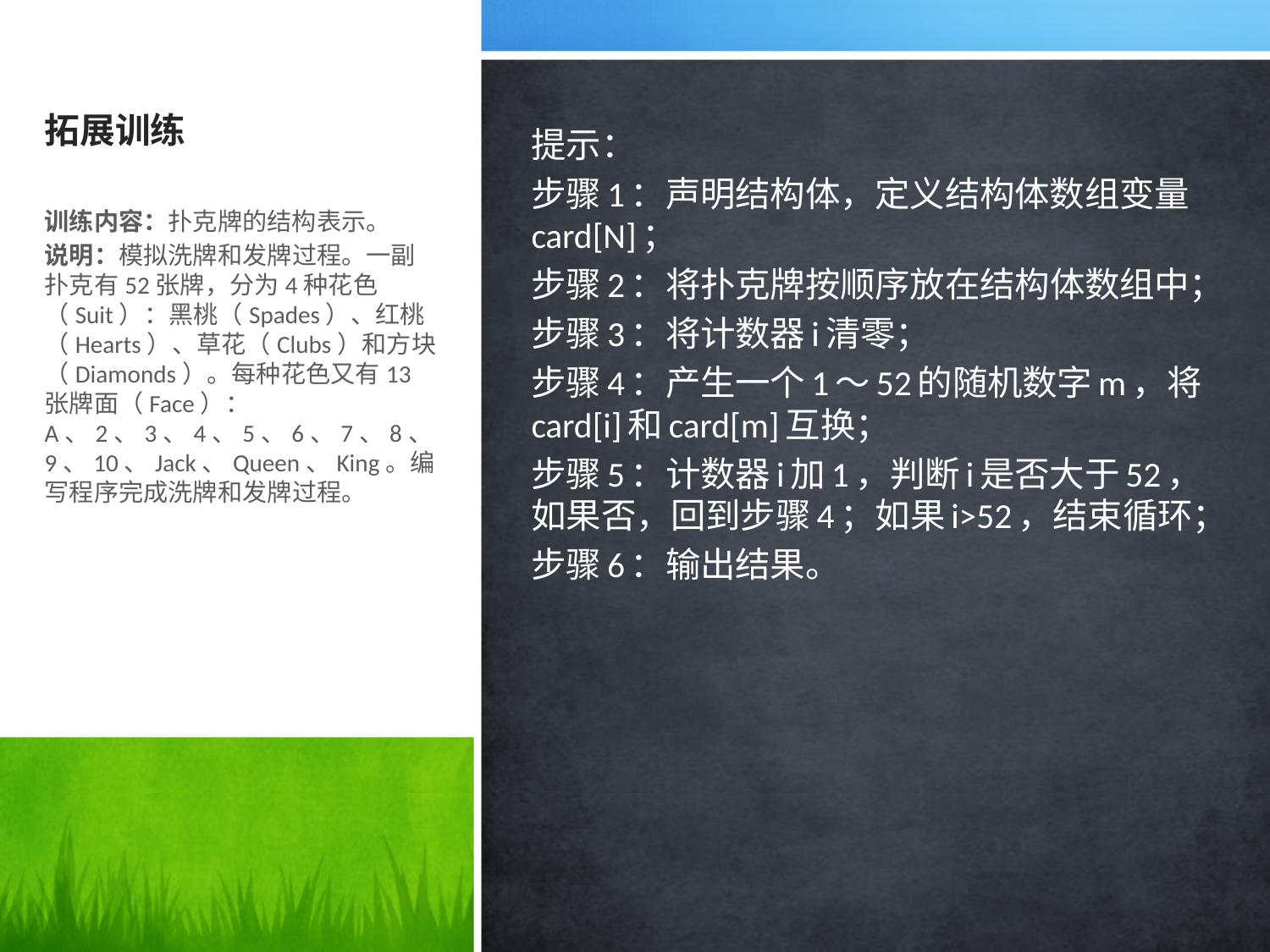

# 拓展训练
提示：
步骤1：声明结构体，定义结构体数组变量card[N]；
步骤2：将扑克牌按顺序放在结构体数组中；
步骤3：将计数器i清零；
步骤4：产生一个1～52的随机数字m，将card[i]和card[m]互换；
步骤5：计数器i加1，判断i是否大于52，如果否，回到步骤4；如果i>52，结束循环；
步骤6：输出结果。

训练内容：扑克牌的结构表示。
说明：模拟洗牌和发牌过程。一副扑克有52张牌，分为4种花色（Suit）：黑桃（Spades）、红桃（Hearts）、草花（Clubs）和方块（Diamonds）。每种花色又有13张牌面（Face）：A、2、3、4、5、6、7、8、9、10、Jack、Queen、King。编写程序完成洗牌和发牌过程。